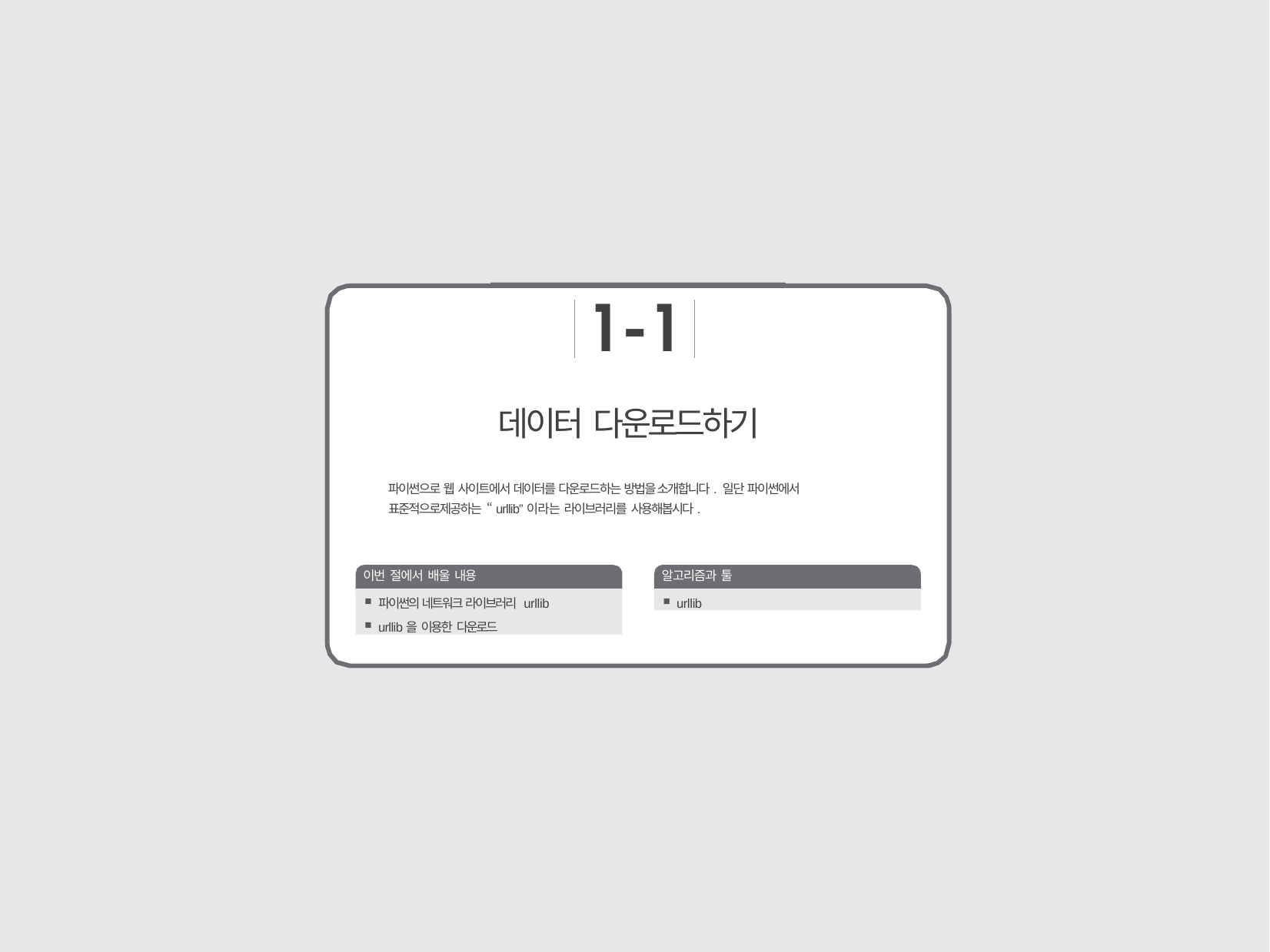

1-1

# 데이터 다운로드하기
파이썬으로 웹 사이트에서 데이터를 다운로드하는 방법을 소개합니다. 일단 파이썬에서  표준적으로제공하는  “urllib”이라는 라이브러리를 사용해봅시다.

이번  절에서  배울 내용
알고리즘과 툴
urllib
파이썬의  네트워크  라이브러리 urllib
urllib을 이용한 다운로드